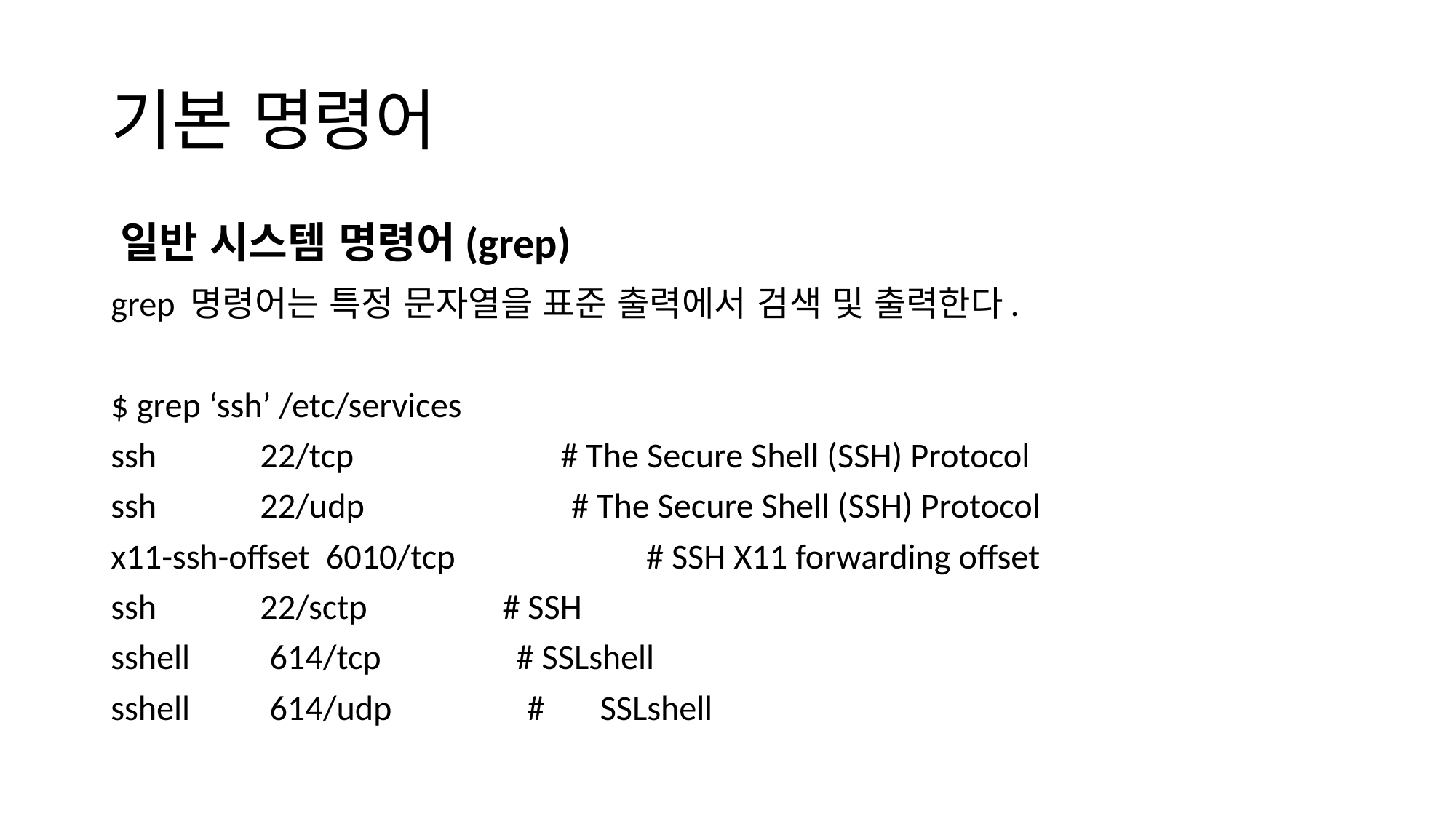

# 기본 명령어
일반 시스템 명령어(grep)
grep 명령어는 특정 문자열을 표준 출력에서 검색 및 출력한다.

$ grep ‘ssh’ /etc/services
ssh             22/tcp                          # The Secure Shell (SSH) Protocol
ssh             22/udp                          # The Secure Shell (SSH) Protocol
x11-ssh-offset  6010/tcp                        # SSH X11 forwarding offset
ssh             22/sctp                 # SSH
sshell          614/tcp                 # SSLshell
sshell          614/udp                 #       SSLshell